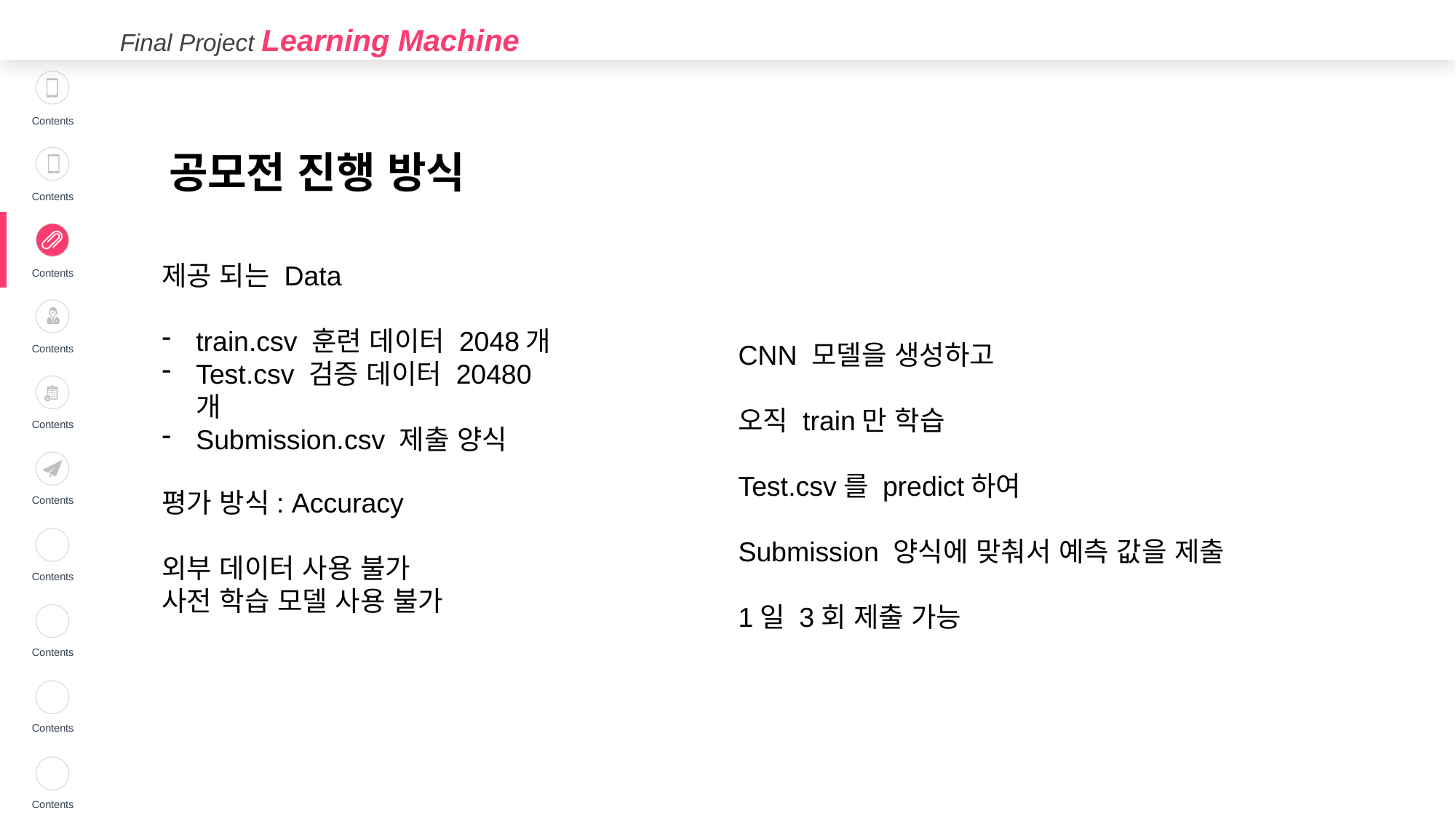

Final Project Learning Machine
|  | Contents |
| --- | --- |
|  | Contents |
|  | Contents |
|  | Contents |
|  | Contents |
|  | Contents |
|  | Contents |
|  | Contents |
|  | Contents |
|  | Contents |

공모전 진행 방식

제공 되는 Data

train.csv 훈련 데이터 2048개
Test.csv 검증 데이터 20480개
Submission.csv 제출 양식

CNN 모델을 생성하고

오직 train만 학습

Test.csv를 predict하여

Submission 양식에 맞춰서 예측 값을 제출

1일 3회 제출 가능

평가 방식: Accuracy

외부 데이터 사용 불가
사전 학습 모델 사용 불가